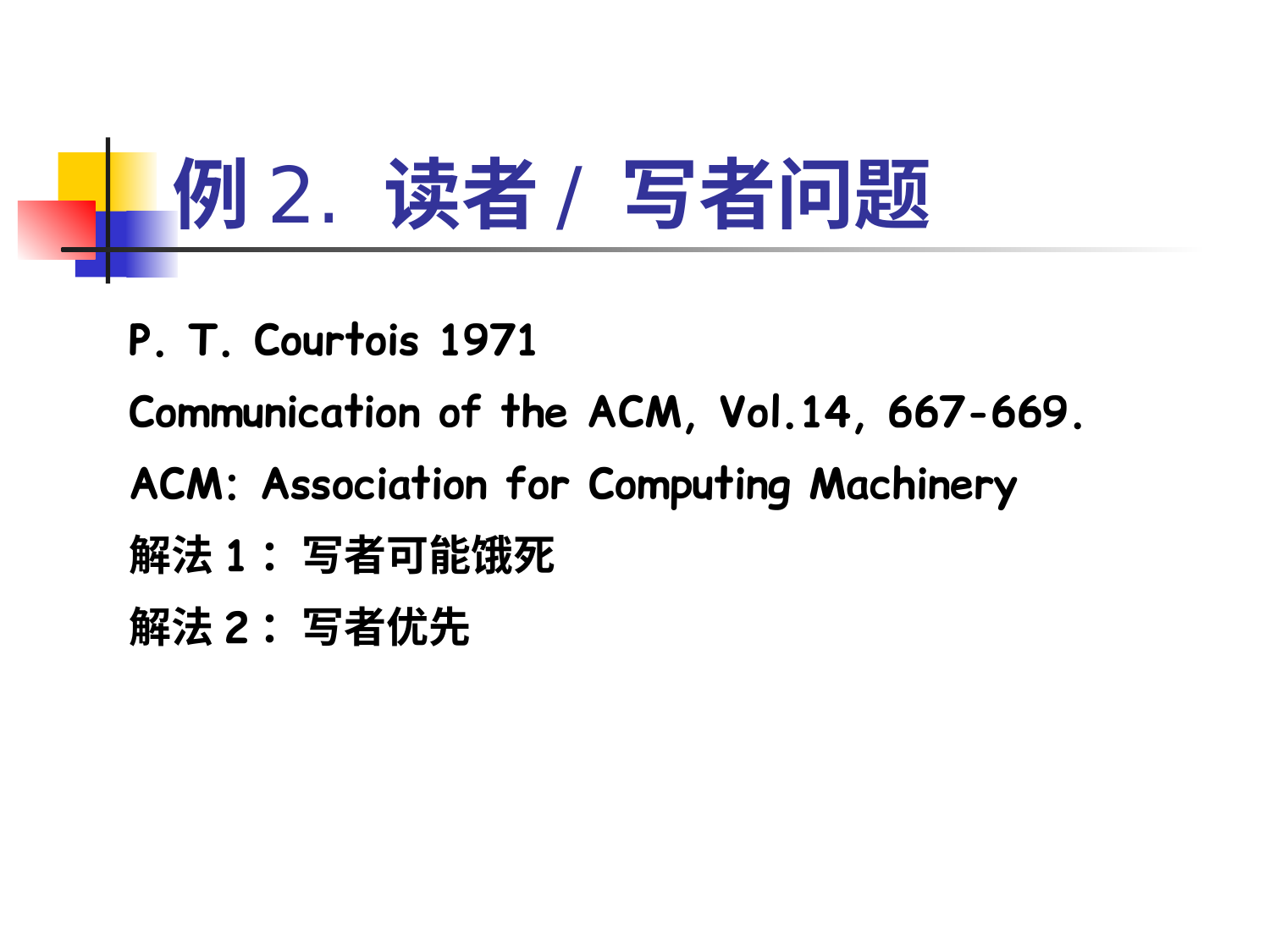

# 例2. 读者/写者问题
P. T. Courtois 1971
Communication of the ACM, Vol.14, 667-669.
ACM: Association for Computing Machinery
解法1：写者可能饿死
解法2：写者优先